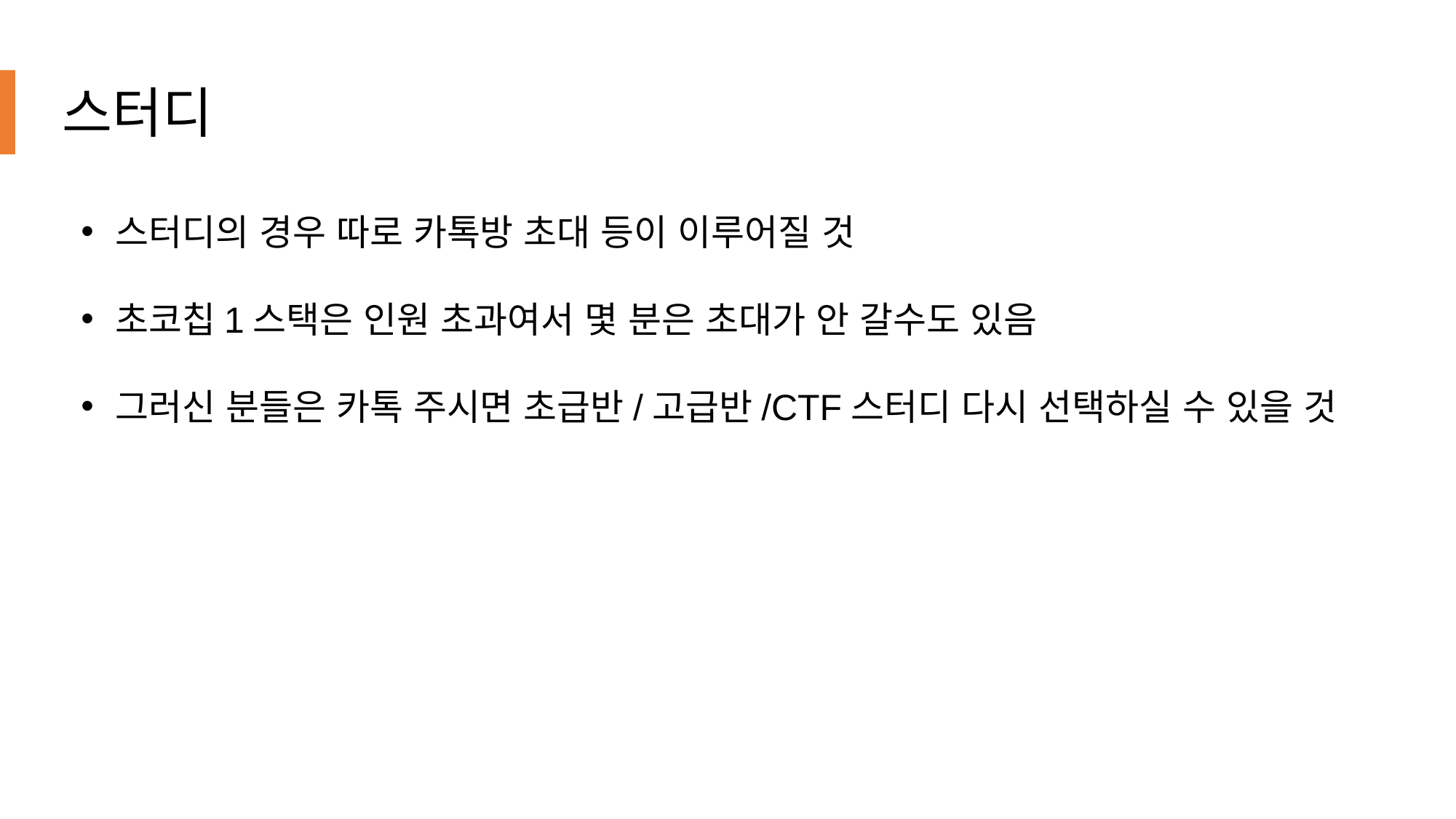

# 스터디

스터디의 경우 따로 카톡방 초대 등이 이루어질 것

초코칩1스택은 인원 초과여서 몇 분은 초대가 안 갈수도 있음

그러신 분들은 카톡 주시면 초급반/고급반/CTF스터디 다시 선택하실 수 있을 것